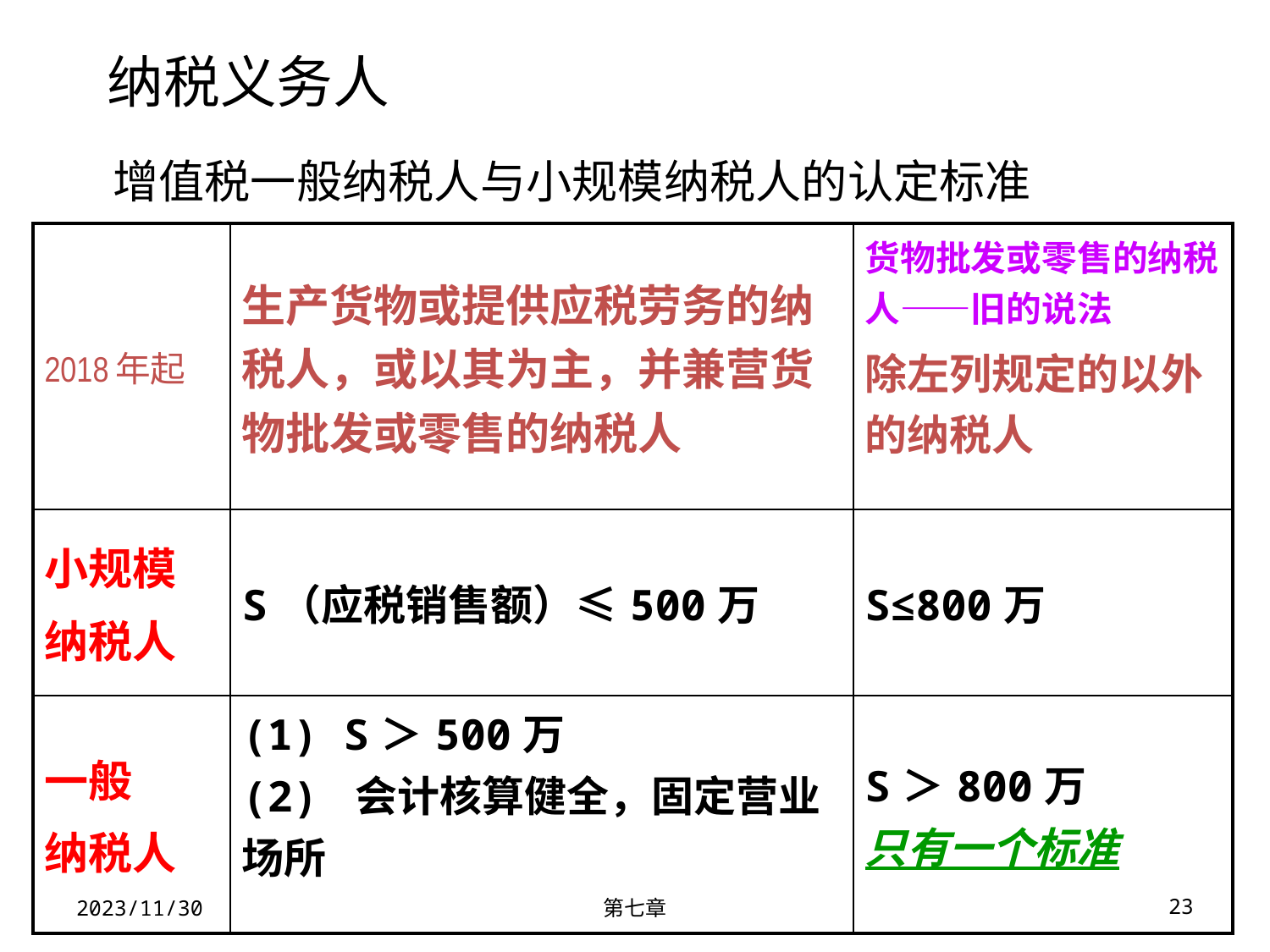

纳税义务人
             增值税一般纳税人与小规模纳税人的认定标准
| 2018年起 | 生产货物或提供应税劳务的纳税人，或以其为主，并兼营货物批发或零售的纳税人 | 货物批发或零售的纳税人——旧的说法 除左列规定的以外的纳税人 |
| --- | --- | --- |
| 小规模 纳税人 | S（应税销售额）≤500万 | S≤800万 |
| 一般 纳税人 | (1) S＞500万 (2) 会计核算健全，固定营业场所 | S＞800万 只有一个标准 |
2023/11/30
第七章
23